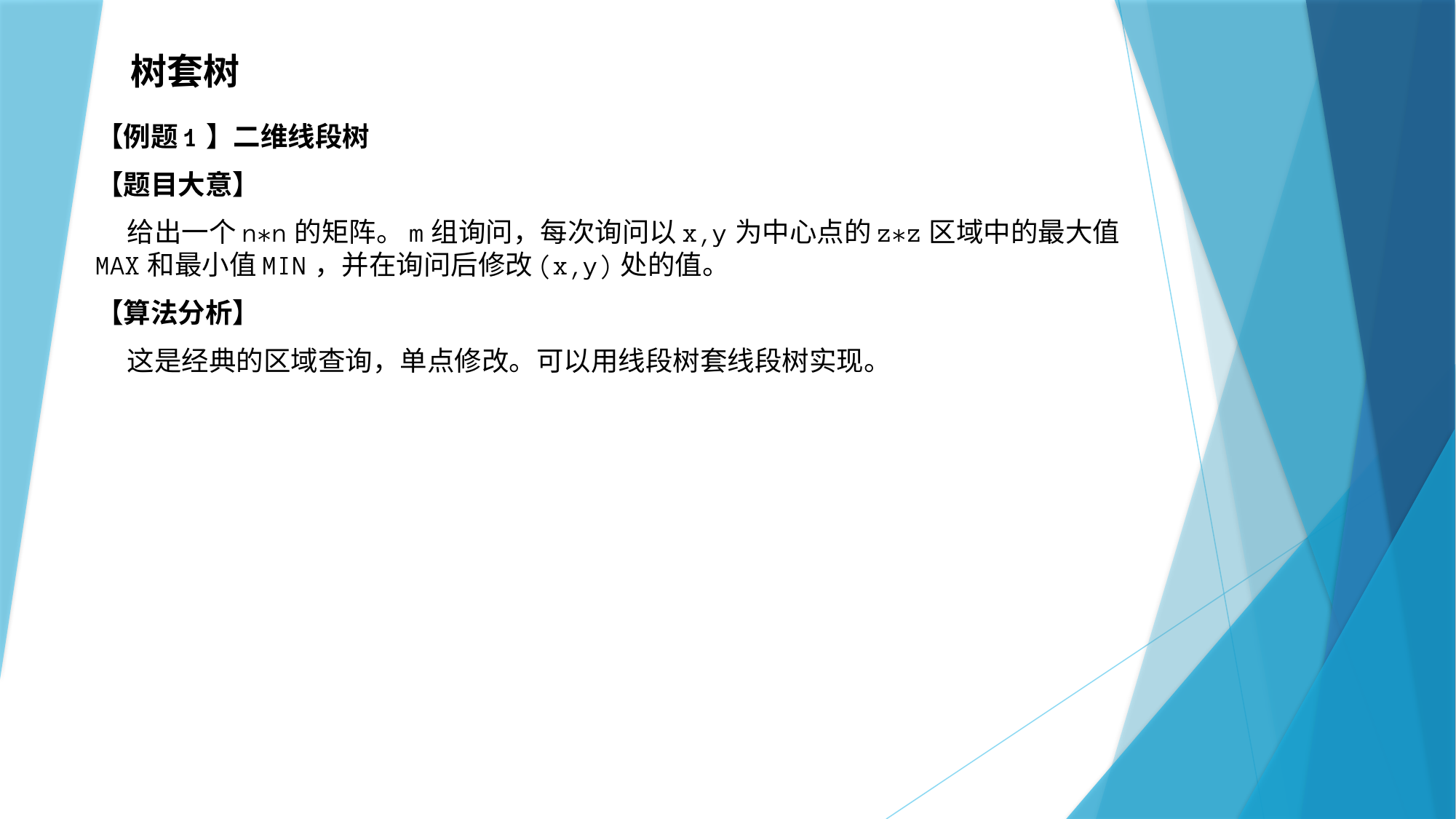

# 树套树
【例题1】二维线段树
【题目大意】
    给出一个n*n的矩阵。m组询问，每次询问以x,y为中心点的z*z区域中的最大值MAX和最小值MIN，并在询问后修改(x,y)处的值。
【算法分析】
    这是经典的区域查询，单点修改。可以用线段树套线段树实现。